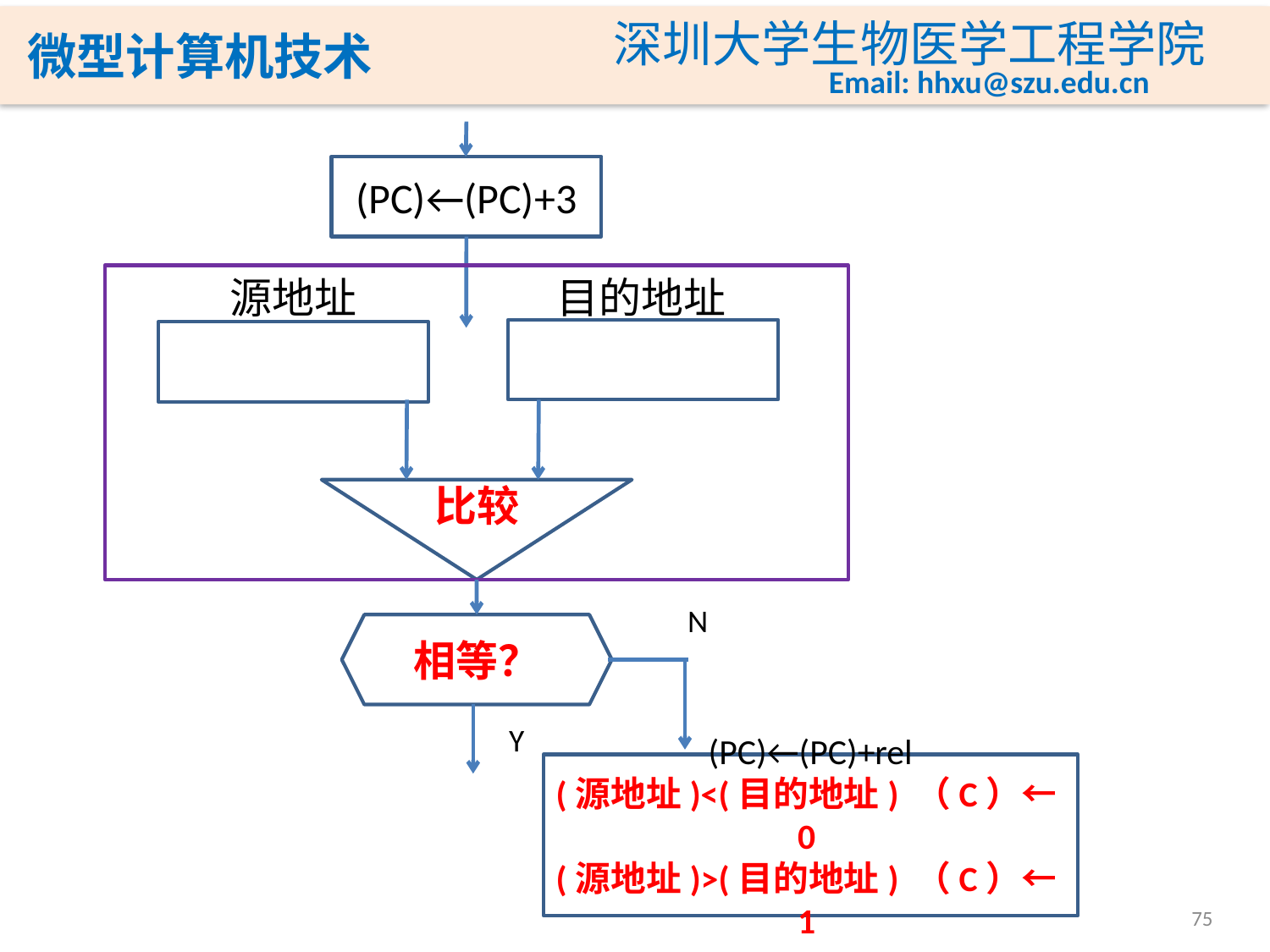

(PC)←(PC)+3

源地址

目的地址

比较
N
相等？
Y
(PC)←(PC)+rel
(源地址)<(目的地址) （C）←0
(源地址)>(目的地址) （C）←1
75